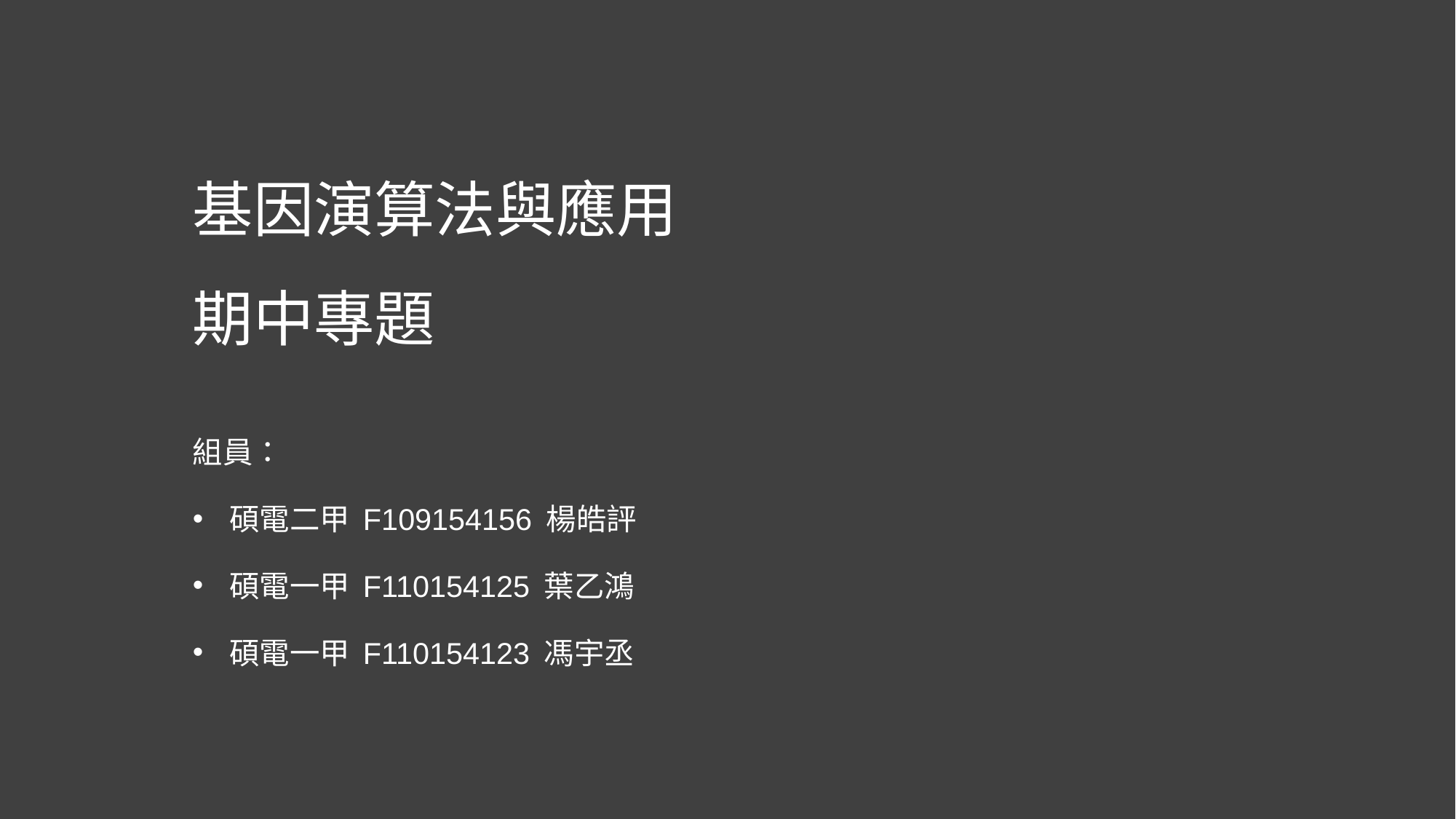

# 基因演算法與應用 期中專題
組員：
碩電二甲 F109154156 楊皓評
碩電一甲 F110154125 葉乙鴻
碩電一甲 F110154123 馮宇丞